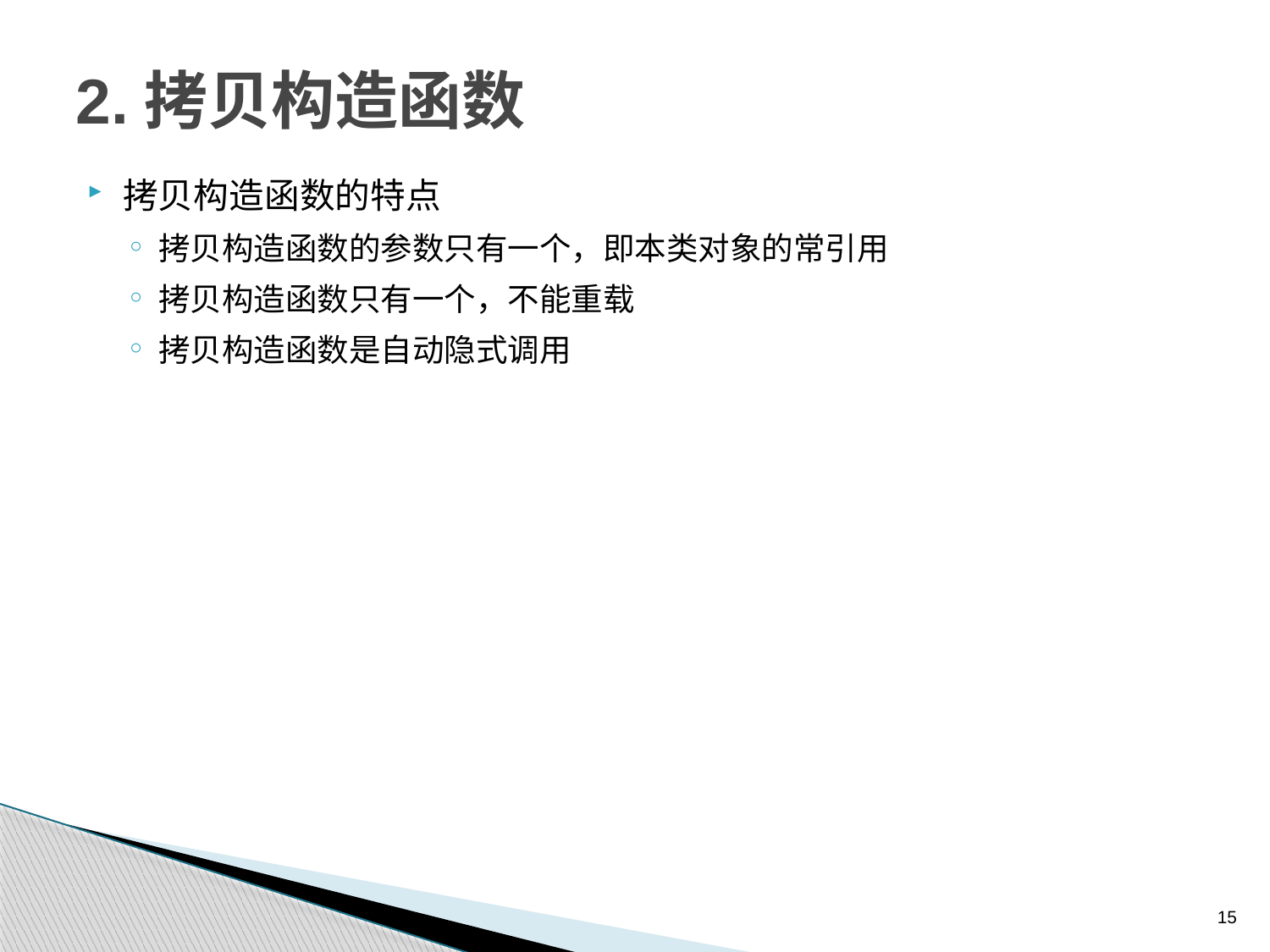

# 2.拷贝构造函数
拷贝构造函数的特点
拷贝构造函数的参数只有一个，即本类对象的常引用
拷贝构造函数只有一个，不能重载
拷贝构造函数是自动隐式调用

15